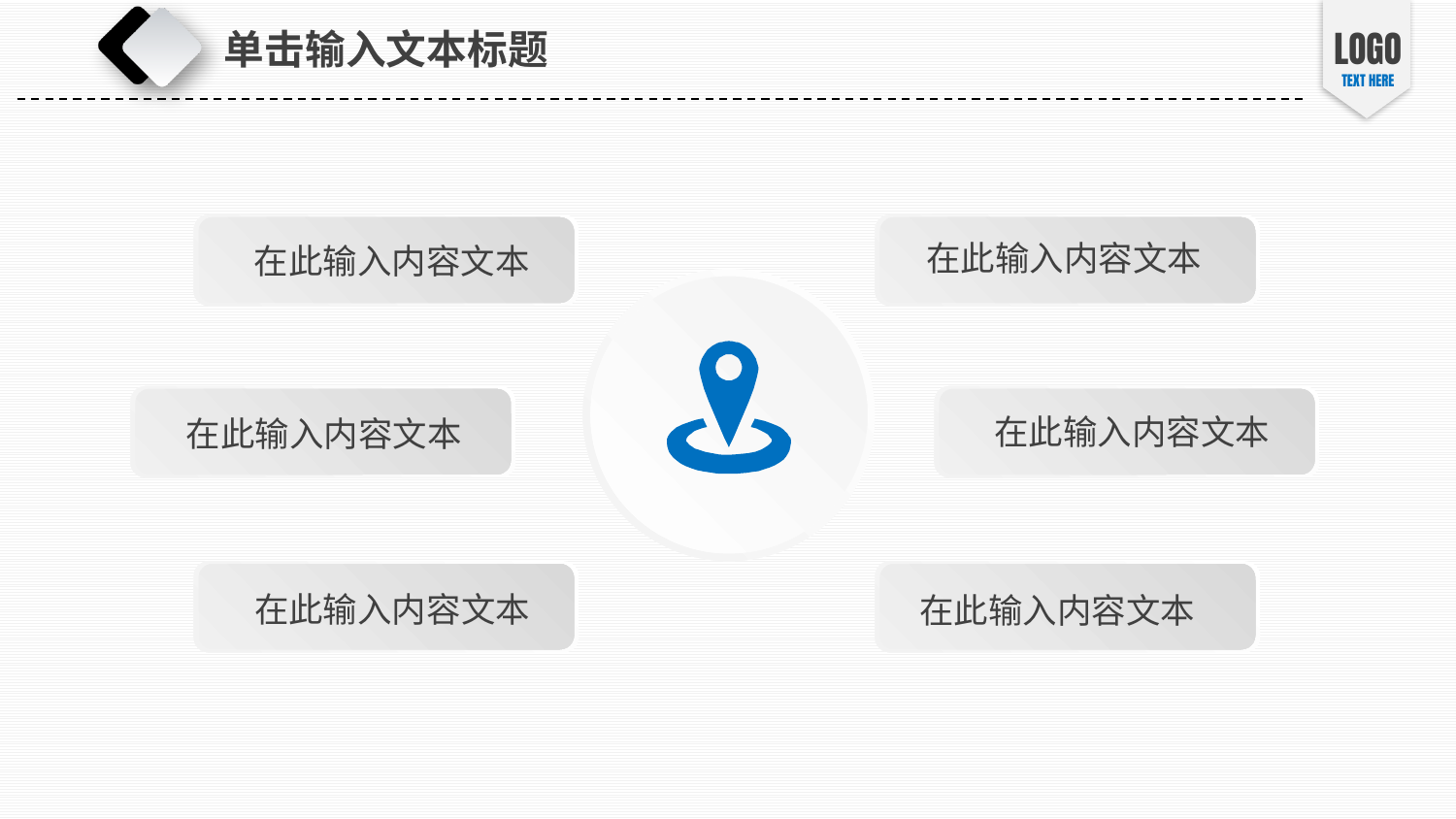

单击输入文本标题

在此输入内容文本
在此输入内容文本

在此输入内容文本
在此输入内容文本

在此输入内容文本
在此输入内容文本